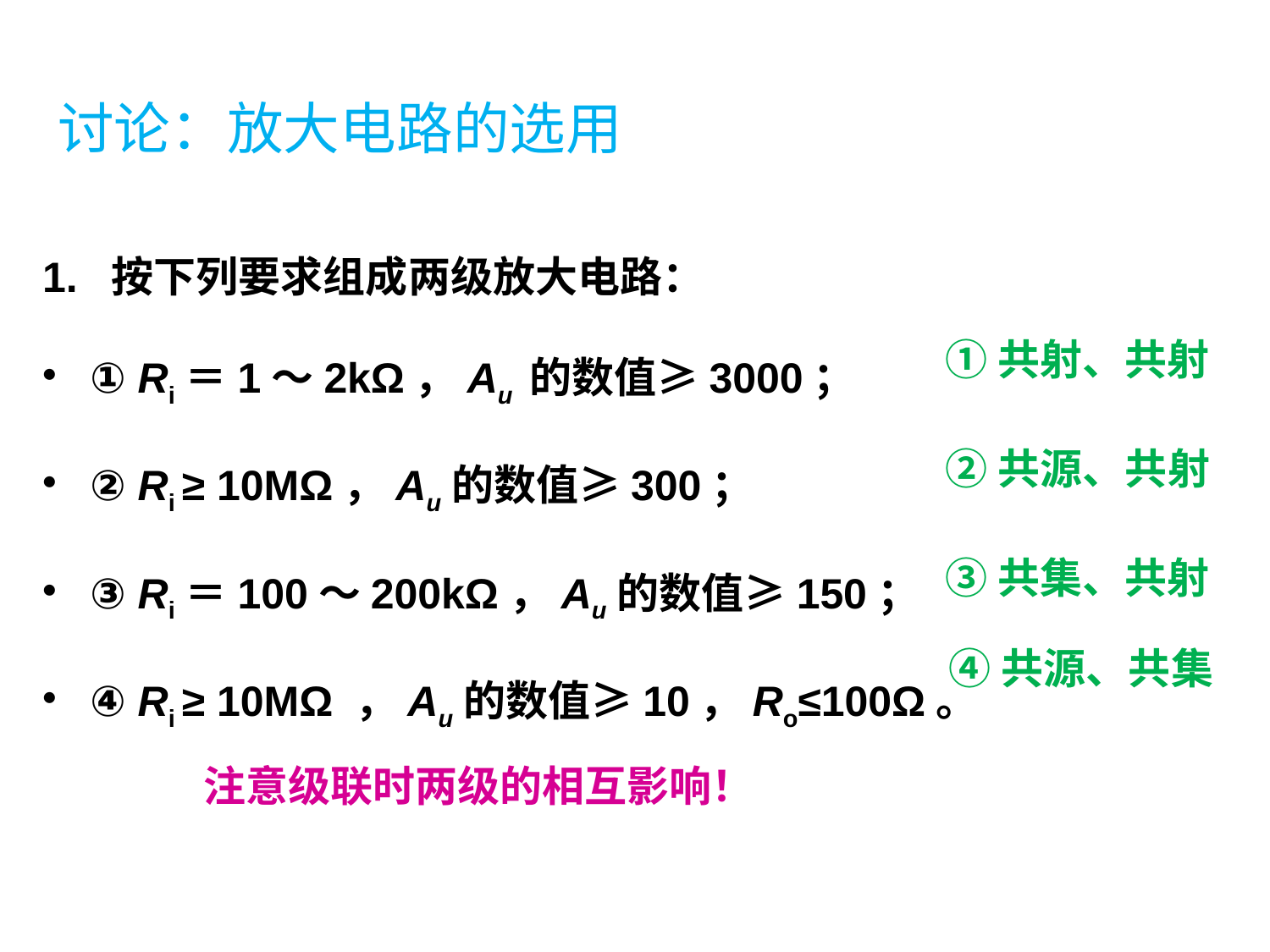

# 讨论：放大电路的选用
1.  按下列要求组成两级放大电路：
① Ri＝1～2kΩ，Au 的数值≥3000；
② Ri ≥ 10MΩ，Au的数值≥300；
③ Ri＝100～200kΩ，Au的数值≥150；
④ Ri ≥ 10MΩ ，Au的数值≥10，Ro≤100Ω。
①共射、共射
②共源、共射
③共集、共射
④共源、共集
注意级联时两级的相互影响！